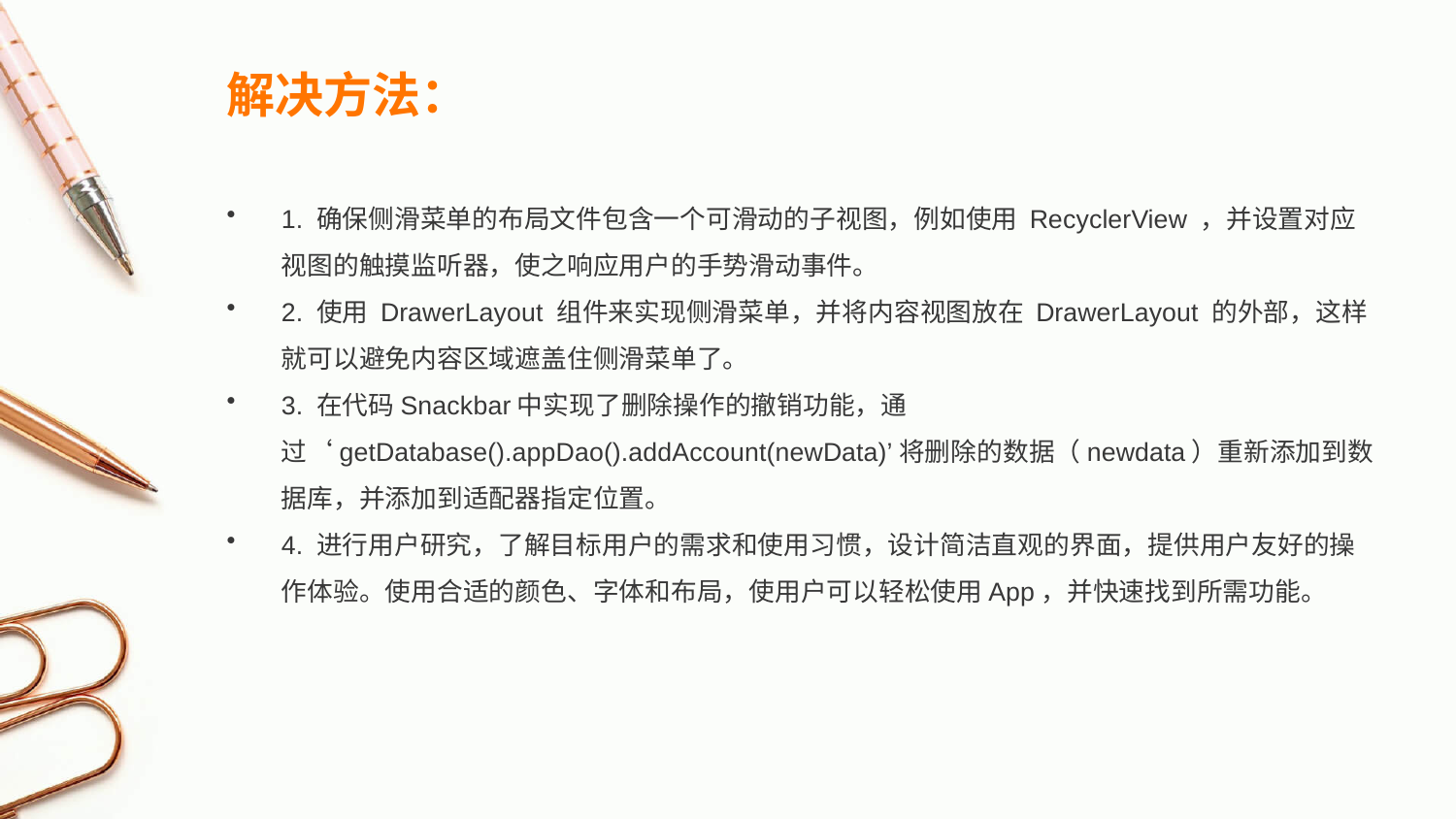

解决方法：
1. 确保侧滑菜单的布局文件包含一个可滑动的子视图，例如使用 RecyclerView ，并设置对应视图的触摸监听器，使之响应用户的手势滑动事件。
2. 使用 DrawerLayout 组件来实现侧滑菜单，并将内容视图放在 DrawerLayout 的外部，这样就可以避免内容区域遮盖住侧滑菜单了。
3. 在代码Snackbar中实现了删除操作的撤销功能，通过‘getDatabase().appDao().addAccount(newData)’将删除的数据（newdata）重新添加到数据库，并添加到适配器指定位置。
4. 进行用户研究，了解目标用户的需求和使用习惯，设计简洁直观的界面，提供用户友好的操作体验。使用合适的颜色、字体和布局，使用户可以轻松使用App，并快速找到所需功能。